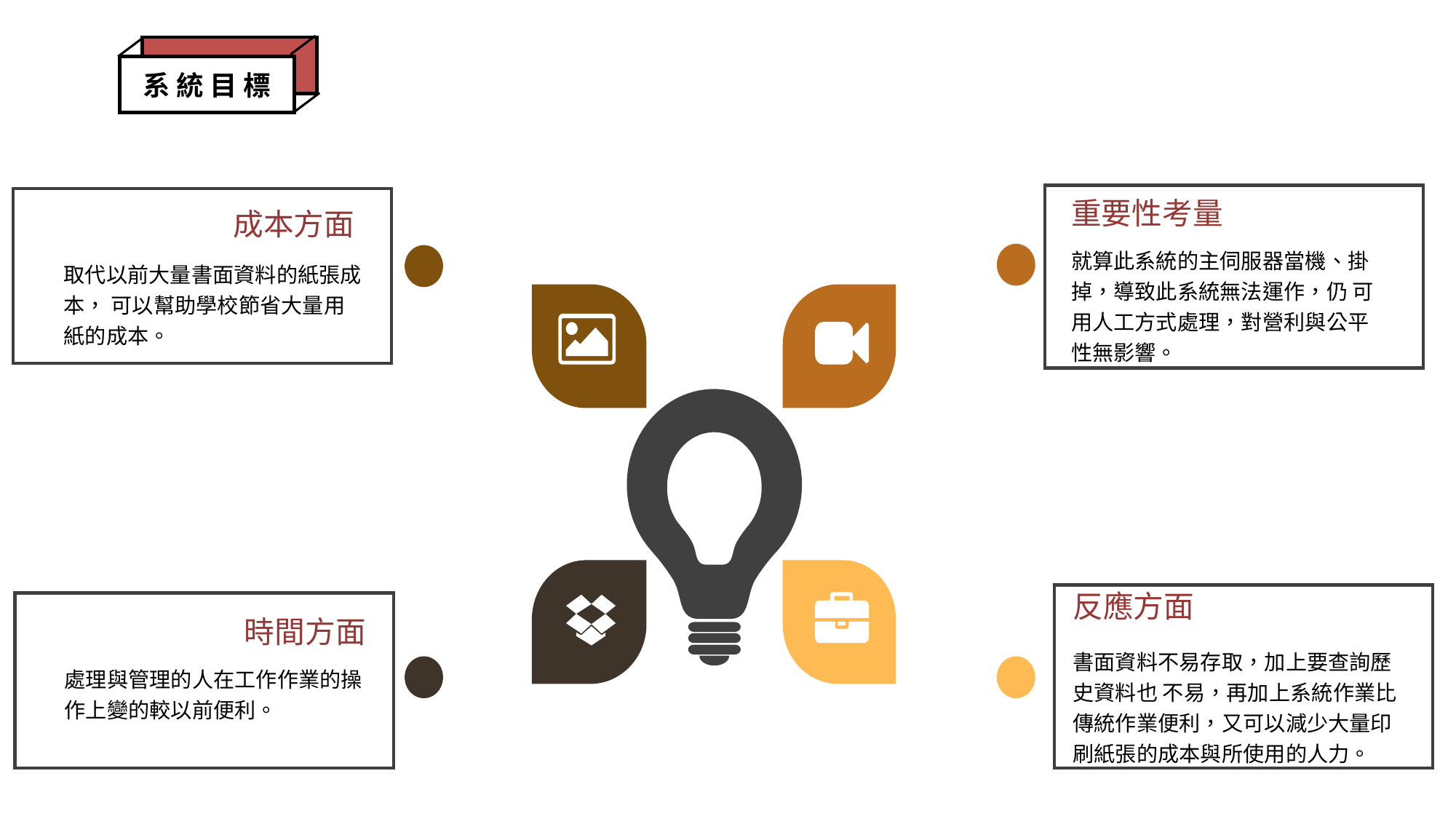

系 統 目 標

重要性考量
就算此系統的主伺服器當機、掛掉，導致此系統無法運作，仍 可用人工方式處理，對營利與公平性無影響。
成本方面
取代以前大量書面資料的紙張成本， 可以幫助學校節省大量用紙的成本。

反應方面
書面資料不易存取，加上要查詢歷史資料也 不易，再加上系統作業比傳統作業便利，又可以減少大量印刷紙張的成本與所使用的人力。

時間方面
處理與管理的人在工作作業的操作上變的較以前便利。